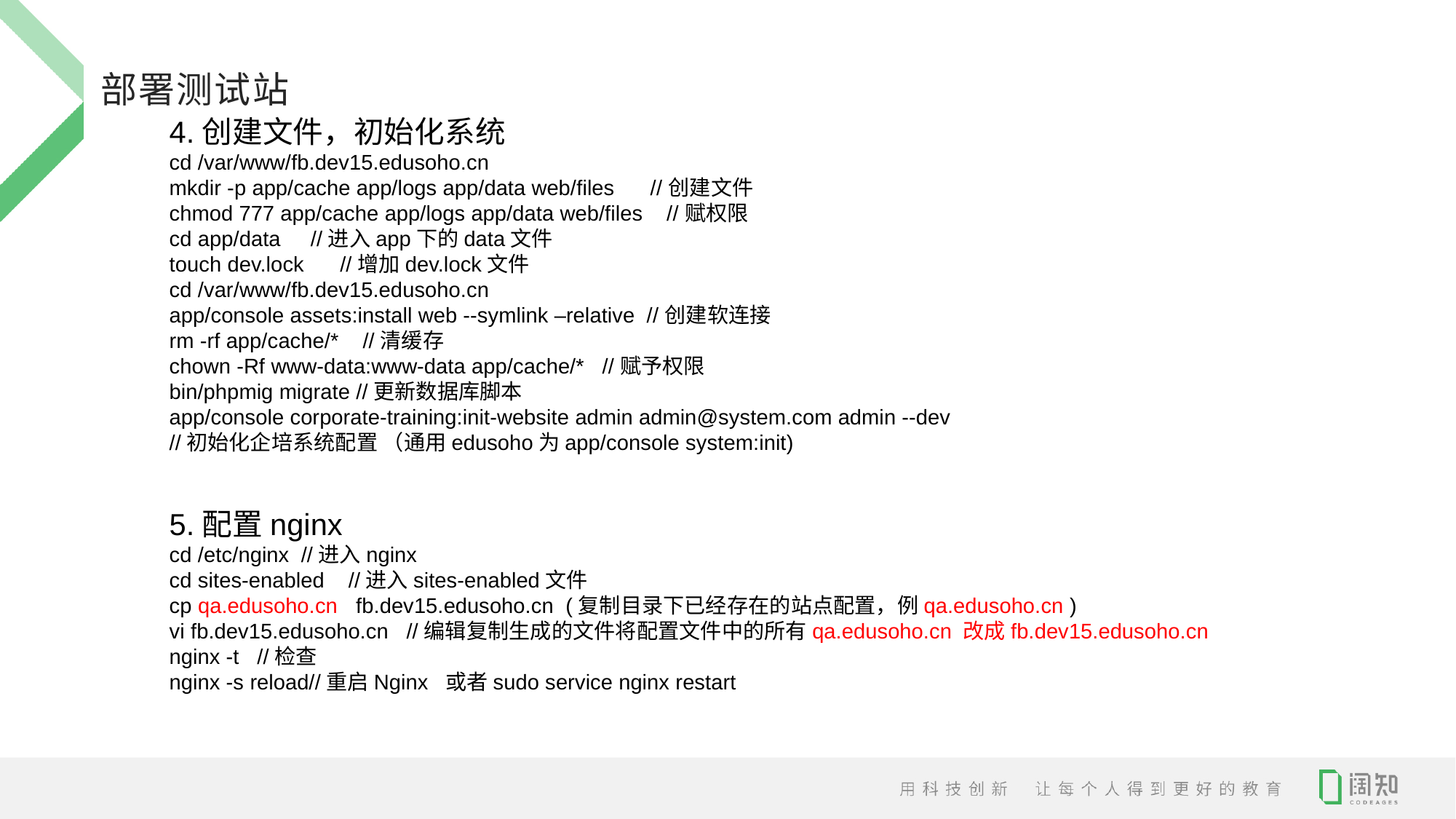

部署测试站

4.创建文件，初始化系统
cd /var/www/fb.dev15.edusoho.cn
mkdir -p app/cache app/logs app/data web/files      //创建文件
chmod 777 app/cache app/logs app/data web/files    //赋权限
cd app/data     //进入app下的data文件
touch dev.lock      //增加dev.lock文件
cd /var/www/fb.dev15.edusoho.cn
app/console assets:install web --symlink –relative  //创建软连接
rm -rf app/cache/*    //清缓存
chown -Rf www-data:www-data app/cache/*   //赋予权限
bin/phpmig migrate //更新数据库脚本
app/console corporate-training:init-website admin admin@system.com admin --dev
//初始化企培系统配置 （通用edusoho为app/console system:init)

5.配置nginx
cd /etc/nginx  //进入nginx
cd sites-enabled    //进入sites-enabled文件
cp qa.edusoho.cn   fb.dev15.edusoho.cn  (复制目录下已经存在的站点配置，例qa.edusoho.cn )
vi fb.dev15.edusoho.cn   //编辑复制生成的文件将配置文件中的所有qa.edusoho.cn 改成fb.dev15.edusoho.cn
nginx -t   //检查
nginx -s reload//重启Nginx  或者sudo service nginx restart